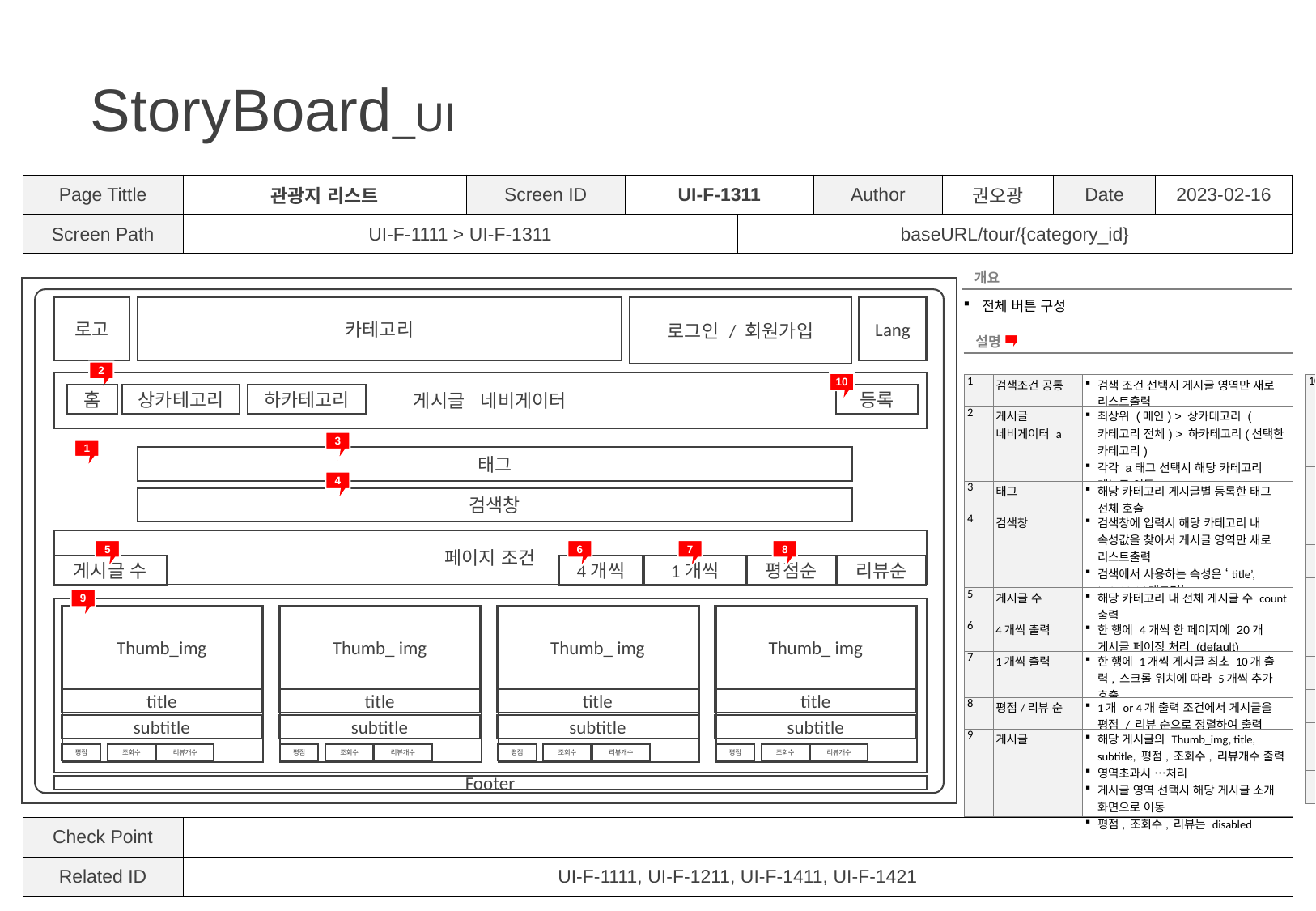

StoryBoard_UI
| Page Tittle | 관광지 리스트 | Screen ID | UI-F-1311 |  | Author | 권오광 | Date | 2023-02-16 |
| --- | --- | --- | --- | --- | --- | --- | --- | --- |
| Screen Path | UI-F-1111 > UI-F-1311 |  |  | baseURL/tour/{category\_id} |  |  |  |  |
개요

전체 버튼 구성
카테고리
로고
로그인 / 회원가입
Lang
설명

2
게시글   네비게이터
10
| 1 | 검색조건 공통 | 검색 조건 선택시 게시글 영역만 새로 리스트출력 |
| --- | --- | --- |
| 2 | 게시글 네비게이터 a | 최상위 (메인) > 상카테고리 (카테고리 전체) > 하카테고리(선택한 카테고리) 각각 a태그 선택시 해당 카테고리 메뉴로 이동 |
| 3 | 태그 | 해당 카테고리 게시글별 등록한 태그 전체 호출 |
| 4 | 검색창 | 검색창에 입력시 해당 카테고리 내 속성값을 찾아서 게시글 영역만 새로 리스트출력 검색에서 사용하는 속성은 ‘title’, ‘subtitle’, ‘태그명’ |
| 5 | 게시글 수 | 해당 카테고리 내 전체 게시글 수 count 출력 |
| 6 | 4개씩 출력 | 한 행에 4개씩 한 페이지에 20개 게시글 페이징 처리 (default) |
| 7 | 1개씩 출력 | 한 행에 1개씩 게시글 최초 10개 출력, 스크롤 위치에 따라 5개씩 추가 호출 |
| 8 | 평점/리뷰 순 | 1개 or 4개 출력 조건에서 게시글을 평점 / 리뷰 순으로 정렬하여 출력 |
| 9 | 게시글 | 해당 게시글의 Thumb\_img, title, subtitle, 평점, 조회수, 리뷰개수 출력 영역초과시 …처리 게시글 영역 선택시 해당 게시글 소개 화면으로 이동 평점, 조회수, 리뷰는 disabled |
| 10 | 등록 | 등록 버튼 선택시 해당 카테고리 정보 등록 페이지로 이동 로그인 이력이 없을 경우 로그인 페이지로 이동 Writer, Admin 권한자만 해당 버튼 생성 |
| --- | --- | --- |
|  |  |  |
|  |  |  |
|  |  |  |
|  |  |  |
|  |  |  |
|  |  |  |
|  |  |  |
홈
상카테고리
하카테고리
등록
3
1
태그
4
검색창
페이지 조건
5
6
7
8
게시글 수
4개씩
1개씩
평점순
리뷰순
9
로고
Thumb_img
로고
title
subtitle
평점
조회수
리뷰개수
Thumb_ img
로고
title
subtitle
평점
조회수
리뷰개수
Thumb_ img
로고
title
subtitle
평점
조회수
리뷰개수
Thumb_ img
로고
title
subtitle
평점
조회수
리뷰개수
Footer
| Check Point |  |
| --- | --- |
| Related ID | UI-F-1111, UI-F-1211, UI-F-1411, UI-F-1421 |